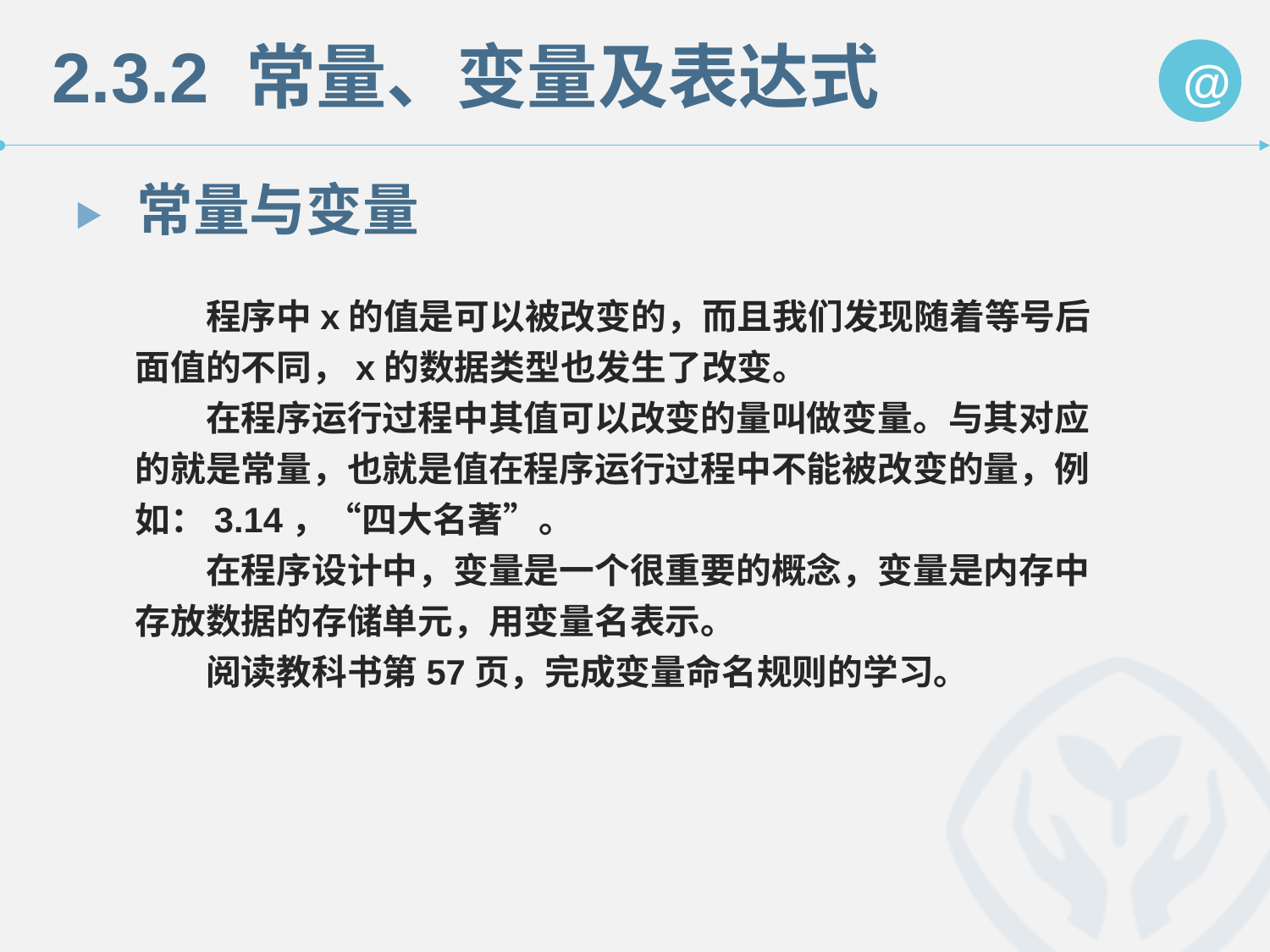

常量与变量

　　程序中x的值是可以被改变的，而且我们发现随着等号后面值的不同，x的数据类型也发生了改变。
　　在程序运行过程中其值可以改变的量叫做变量。与其对应的就是常量，也就是值在程序运行过程中不能被改变的量，例如：3.14，“四大名著”。
　　在程序设计中，变量是一个很重要的概念，变量是内存中存放数据的存储单元，用变量名表示。
　　阅读教科书第57页，完成变量命名规则的学习。